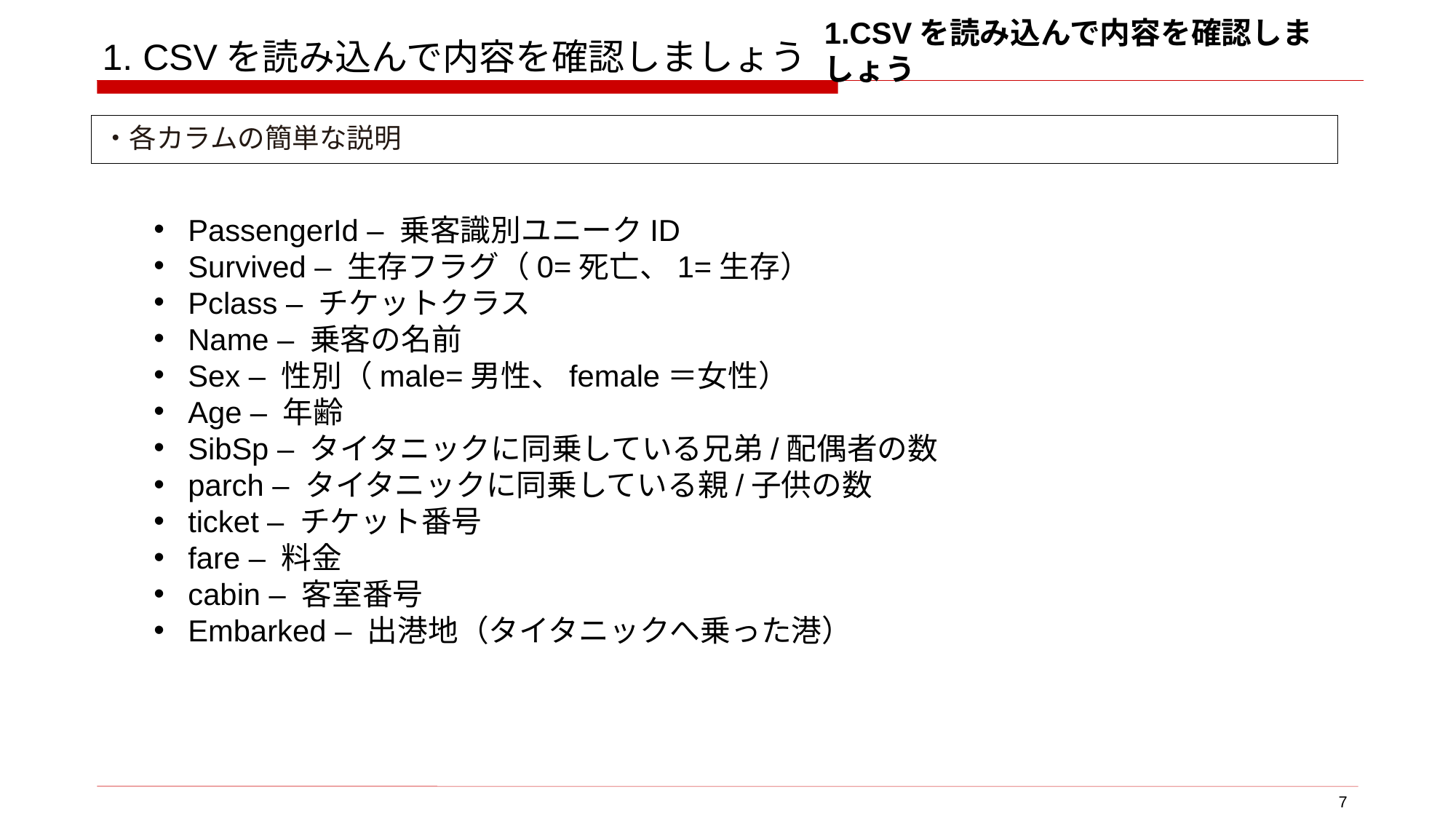

1.CSVを読み込んで内容を確認しましょう
# 1. CSVを読み込んで内容を確認しましょう

・各カラムの簡単な説明
PassengerId – 乗客識別ユニークID
Survived – 生存フラグ（0=死亡、1=生存）
Pclass – チケットクラス
Name – 乗客の名前
Sex – 性別（male=男性、female＝女性）
Age – 年齢
SibSp – タイタニックに同乗している兄弟/配偶者の数
parch – タイタニックに同乗している親/子供の数
ticket – チケット番号
fare – 料金
cabin – 客室番号
Embarked – 出港地（タイタニックへ乗った港）
7